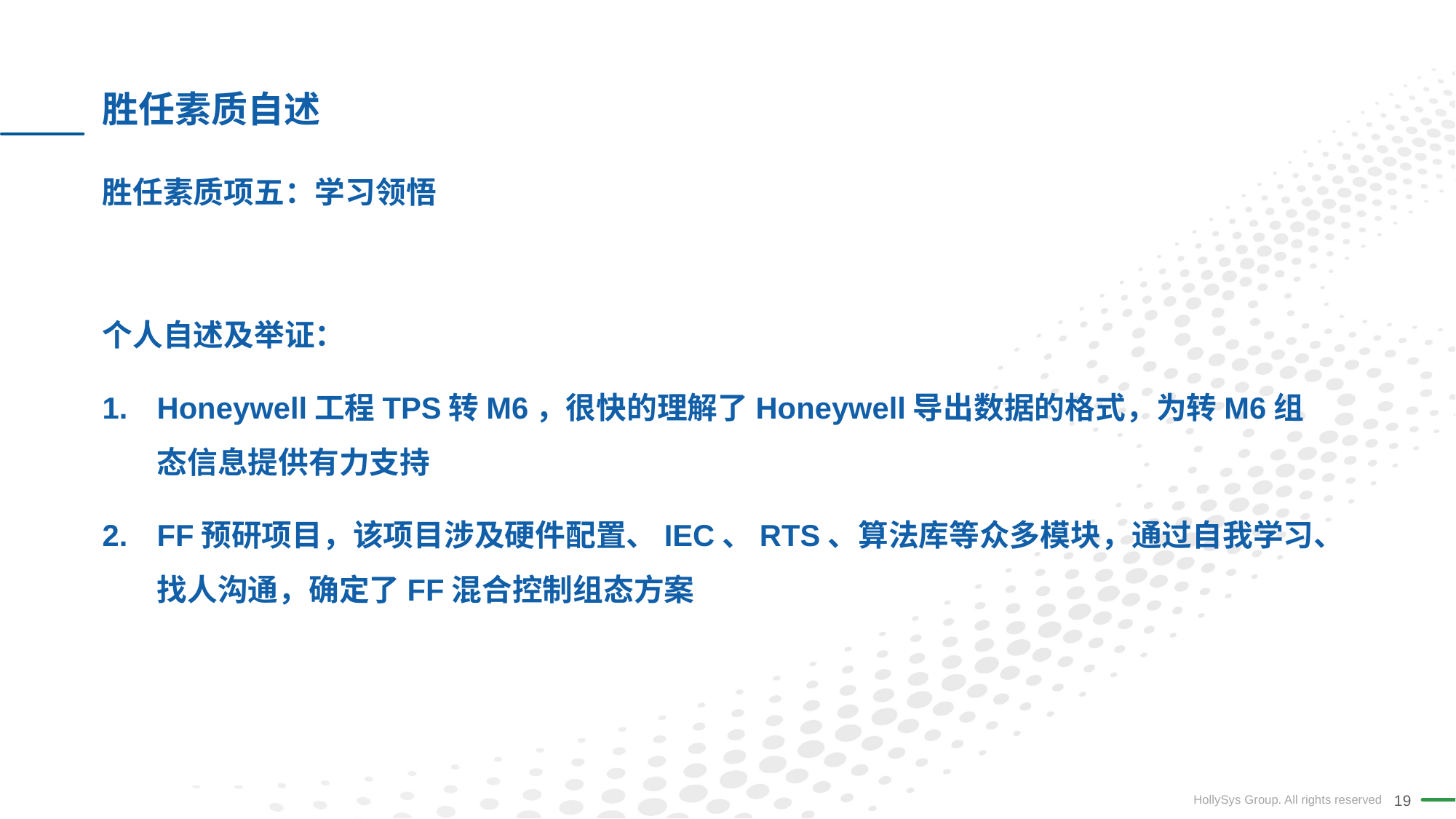

# 胜任素质自述
胜任素质项五：学习领悟
个人自述及举证：
Honeywell工程TPS转M6，很快的理解了Honeywell导出数据的格式，为转M6组态信息提供有力支持
FF预研项目，该项目涉及硬件配置、IEC、RTS、算法库等众多模块，通过自我学习、找人沟通，确定了FF混合控制组态方案